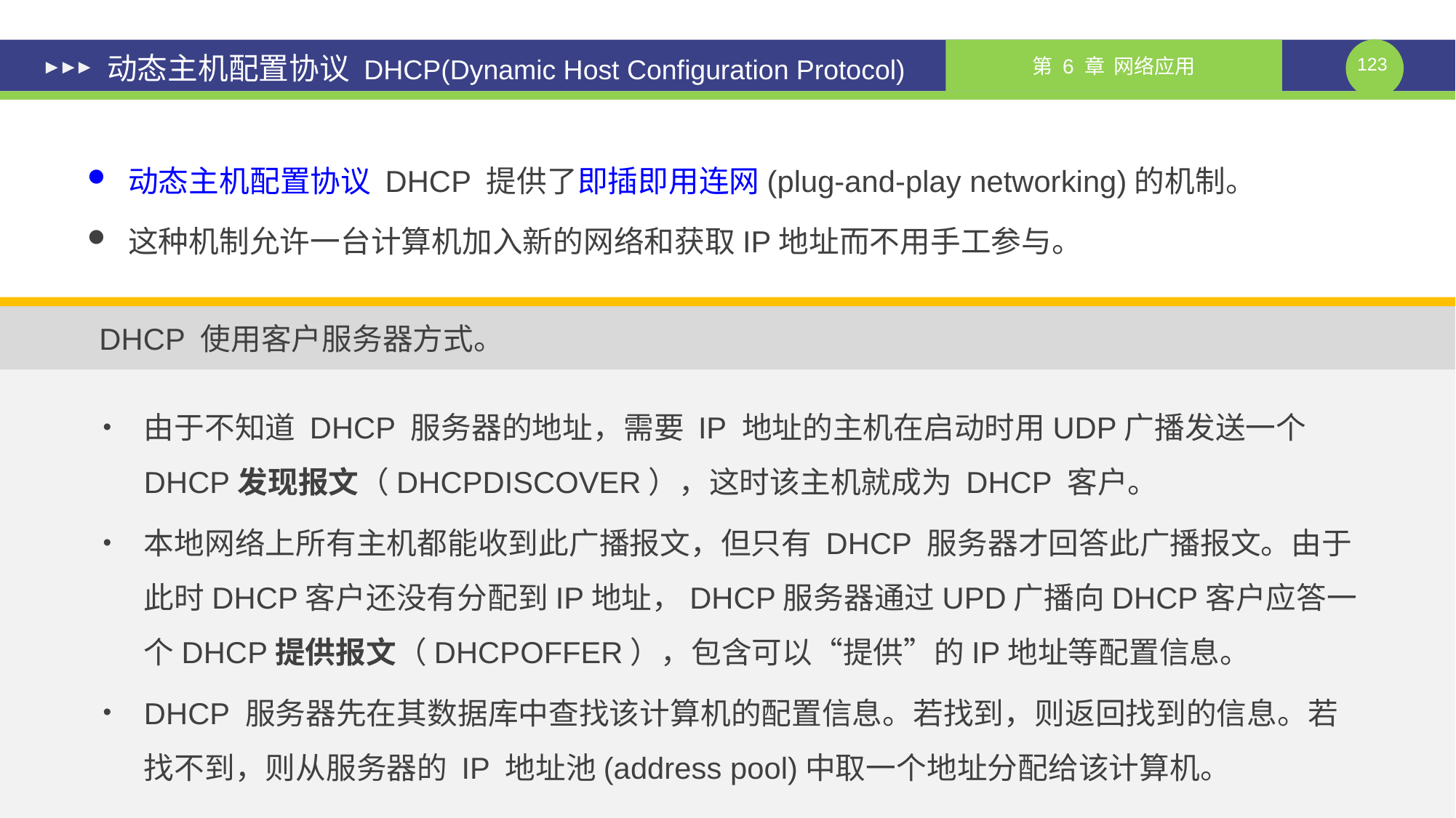

# 动态主机配置协议 DHCP(Dynamic Host Configuration Protocol)
动态主机配置协议 DHCP 提供了即插即用连网(plug-and-play networking)的机制。
这种机制允许一台计算机加入新的网络和获取IP地址而不用手工参与。

DHCP 使用客户服务器方式。

由于不知道 DHCP 服务器的地址，需要 IP 地址的主机在启动时用UDP广播发送一个DHCP发现报文（DHCPDISCOVER），这时该主机就成为 DHCP 客户。
本地网络上所有主机都能收到此广播报文，但只有 DHCP 服务器才回答此广播报文。由于此时DHCP客户还没有分配到IP地址，DHCP服务器通过UPD广播向DHCP客户应答一个DHCP提供报文（DHCPOFFER），包含可以“提供”的IP地址等配置信息。
DHCP 服务器先在其数据库中查找该计算机的配置信息。若找到，则返回找到的信息。若找不到，则从服务器的 IP 地址池(address pool)中取一个地址分配给该计算机。